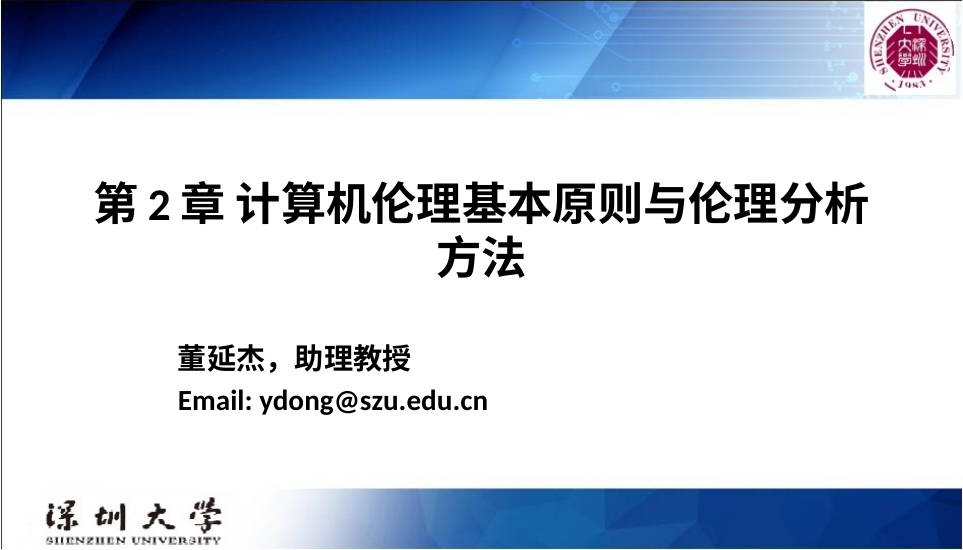

# 第2章 计算机伦理基本原则与伦理分析方法

董延杰，助理教授
Email: ydong@szu.edu.cn
1